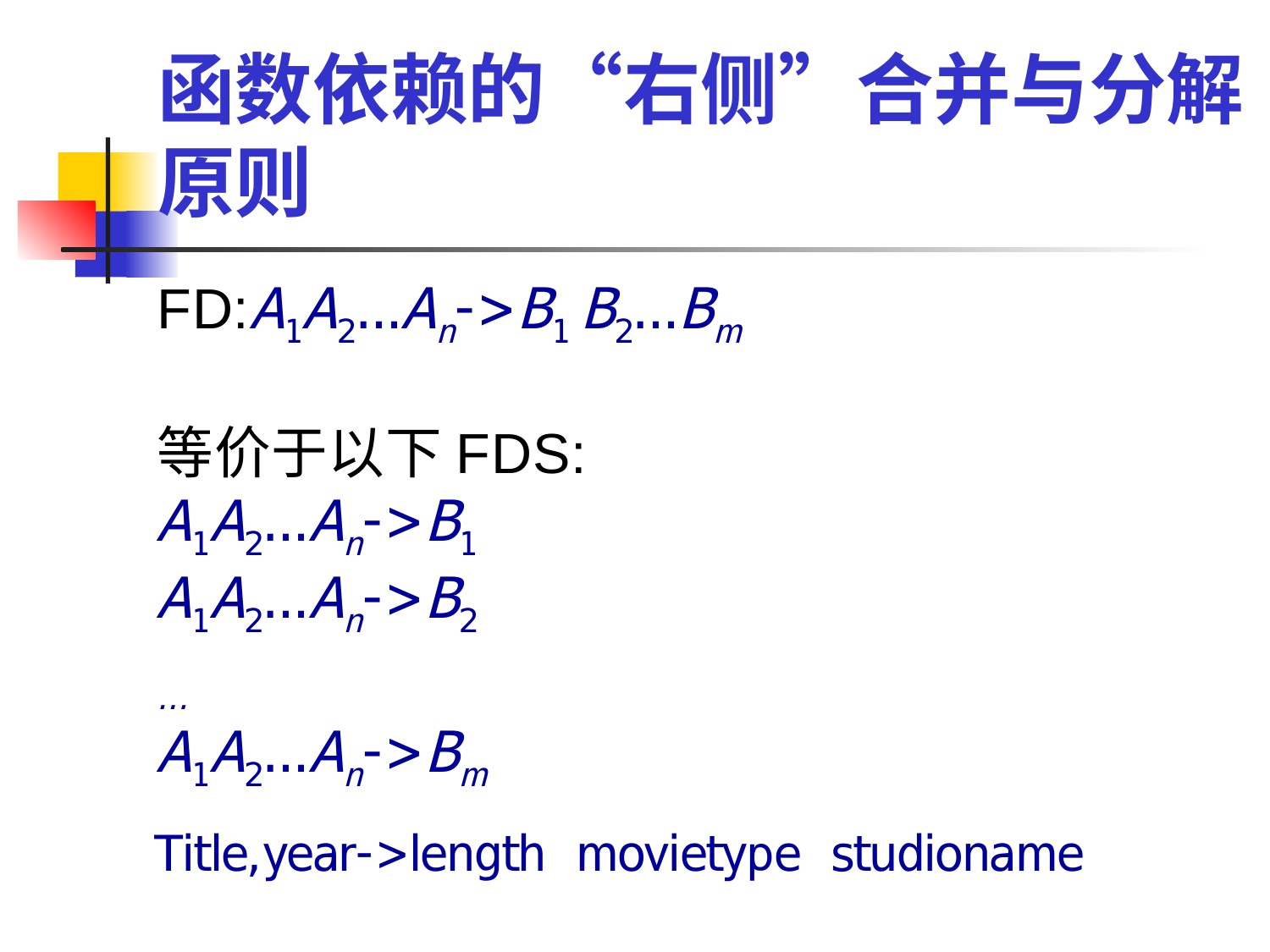

# 函数依赖的“右侧”合并与分解原则
FD:A1A2…An->B1 B2…Bm

等价于以下FDS:
A1A2…An->B1
A1A2…An->B2
...
A1A2…An->Bm

Title,year->length  movietype  studioname